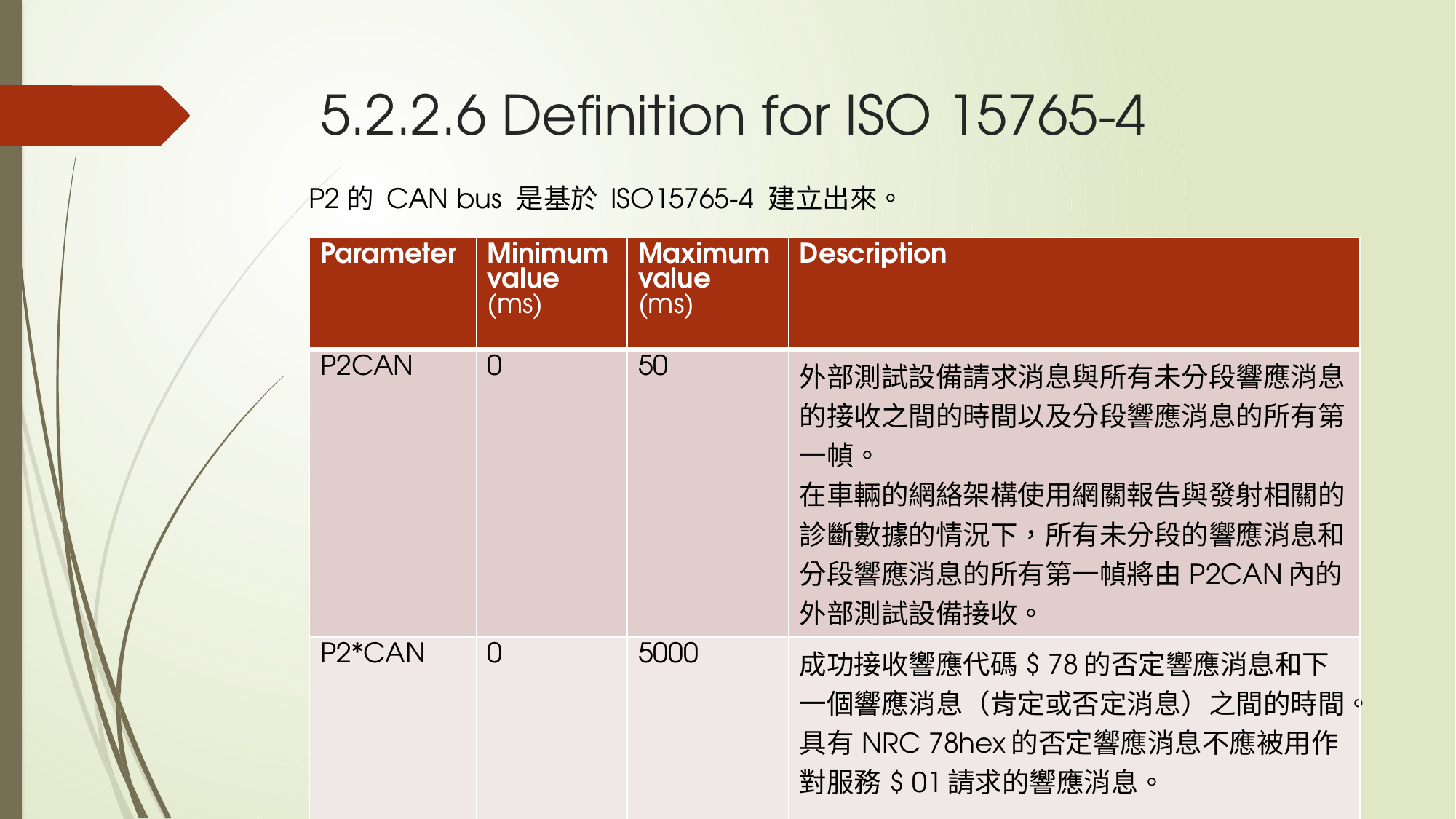

# 5.2.2.6 Definition for ISO 15765-4
P2的 CAN bus 是基於 ISO15765-4 建立出來。
| Parameter | Minimum value (ms) | Maximum value (ms) | Description |
| --- | --- | --- | --- |
| P2CAN | 0 | 50 | 外部測試設備請求消息與所有未分段響應消息的接收之間的時間以及分段響應消息的所有第一幀。 在車輛的網絡架構使用網關報告與發射相關的診斷數據的情況下，所有未分段的響應消息和分段響應消息的所有第一幀將由P2CAN內的外部測試設備接收。 |
| P2\*CAN | 0 | 5000 | 成功接收響應代碼$ 78的否定響應消息和下一個響應消息（肯定或否定消息）之間的時間。 具有NRC 78hex的否定響應消息不應被用作對服務$ 01請求的響應消息。 |